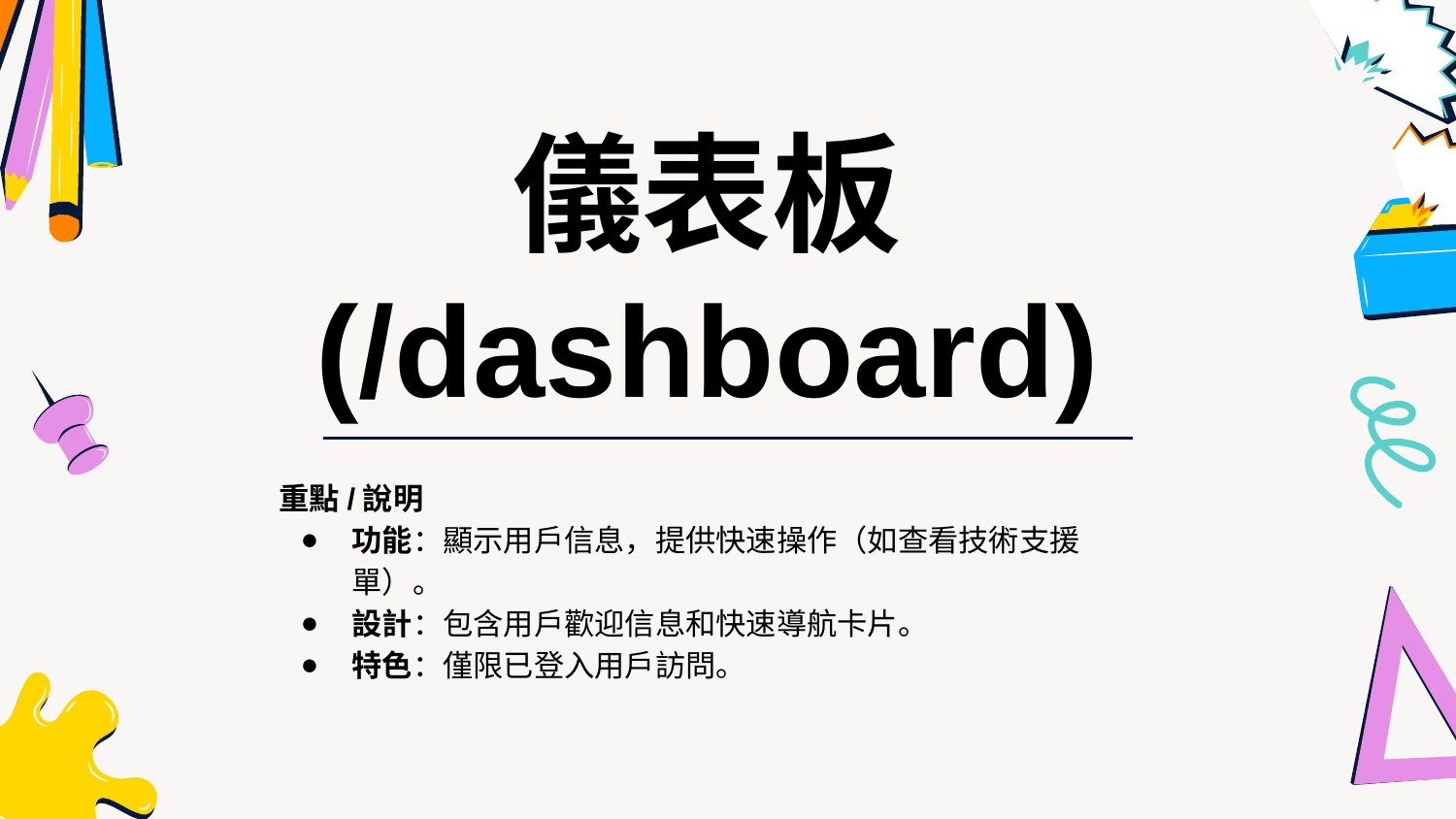

儀表板 (/dashboard)
重點/說明
功能：顯示用戶信息，提供快速操作（如查看技術支援單）。
設計：包含用戶歡迎信息和快速導航卡片。
特色：僅限已登入用戶訪問。